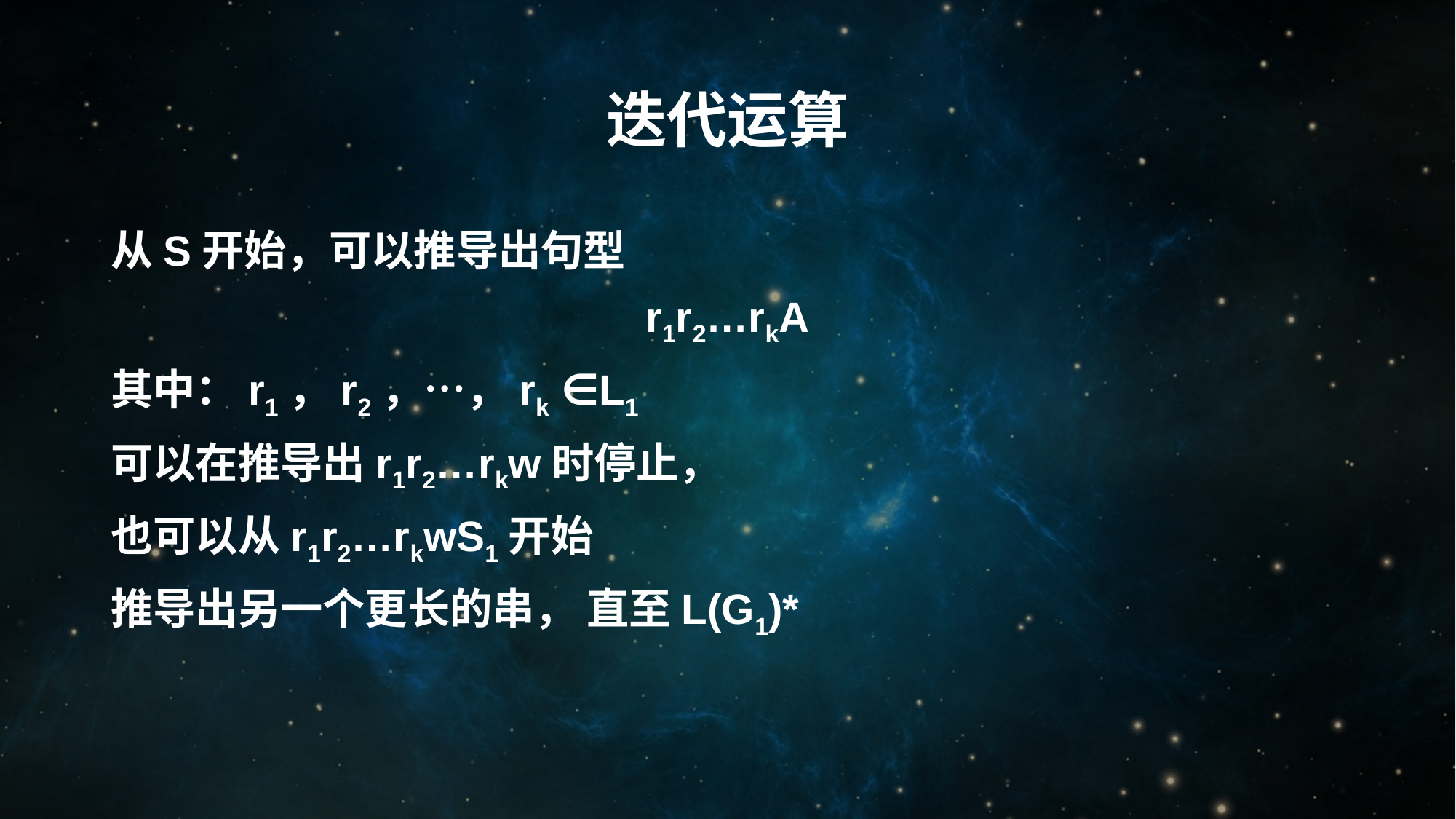

# 迭代运算
从S开始，可以推导出句型
r1r2…rkA
其中：r1，r2，…，rk ∈L1
可以在推导出r1r2…rkw时停止，
也可以从r1r2…rkwS1开始
推导出另一个更长的串， 直至L(G1)*